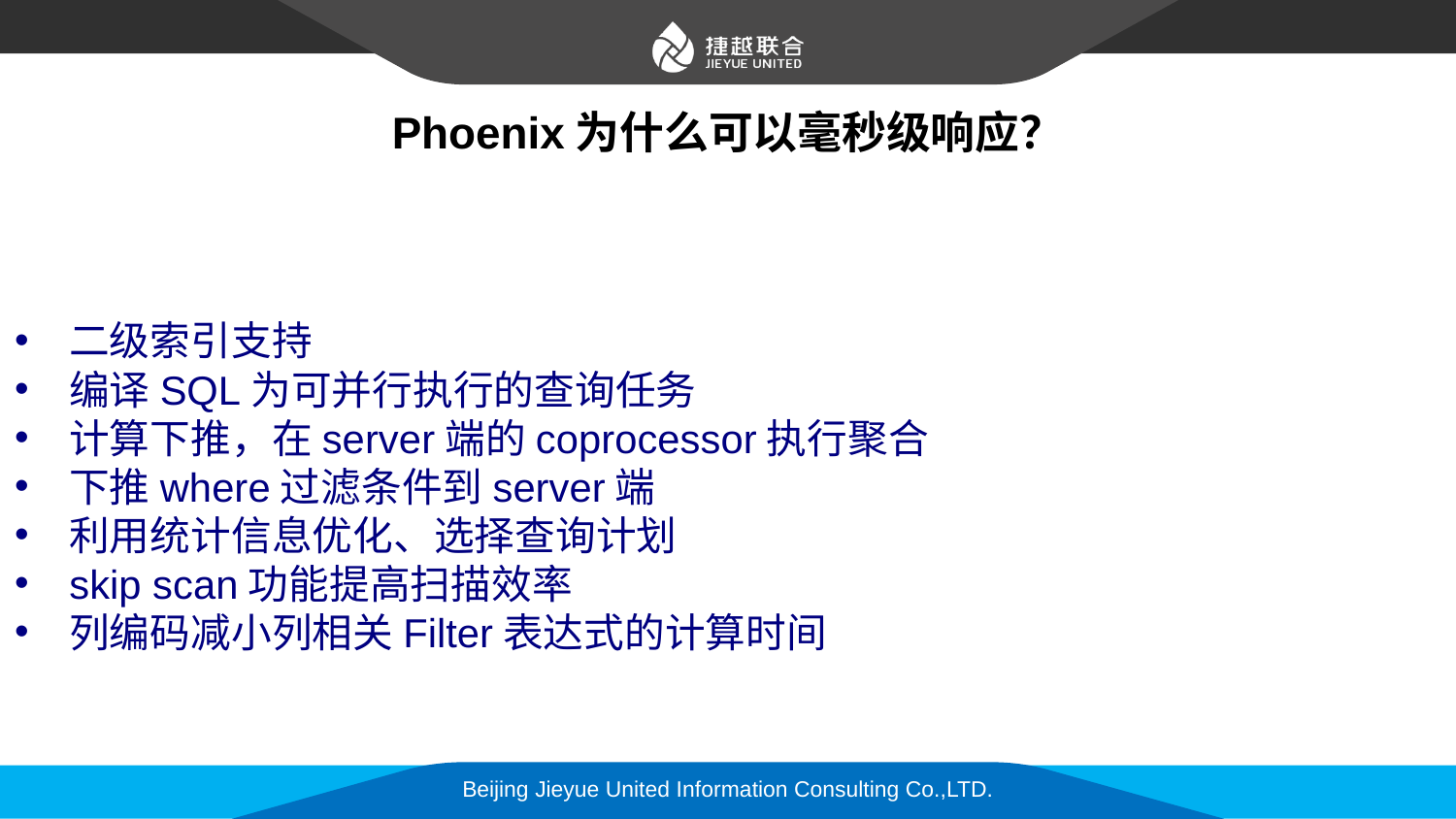

# Phoenix为什么可以毫秒级响应？
二级索引支持
编译SQL为可并行执行的查询任务
计算下推，在server端的coprocessor执行聚合
下推where过滤条件到server端
利用统计信息优化、选择查询计划
skip scan功能提高扫描效率
列编码减小列相关Filter表达式的计算时间